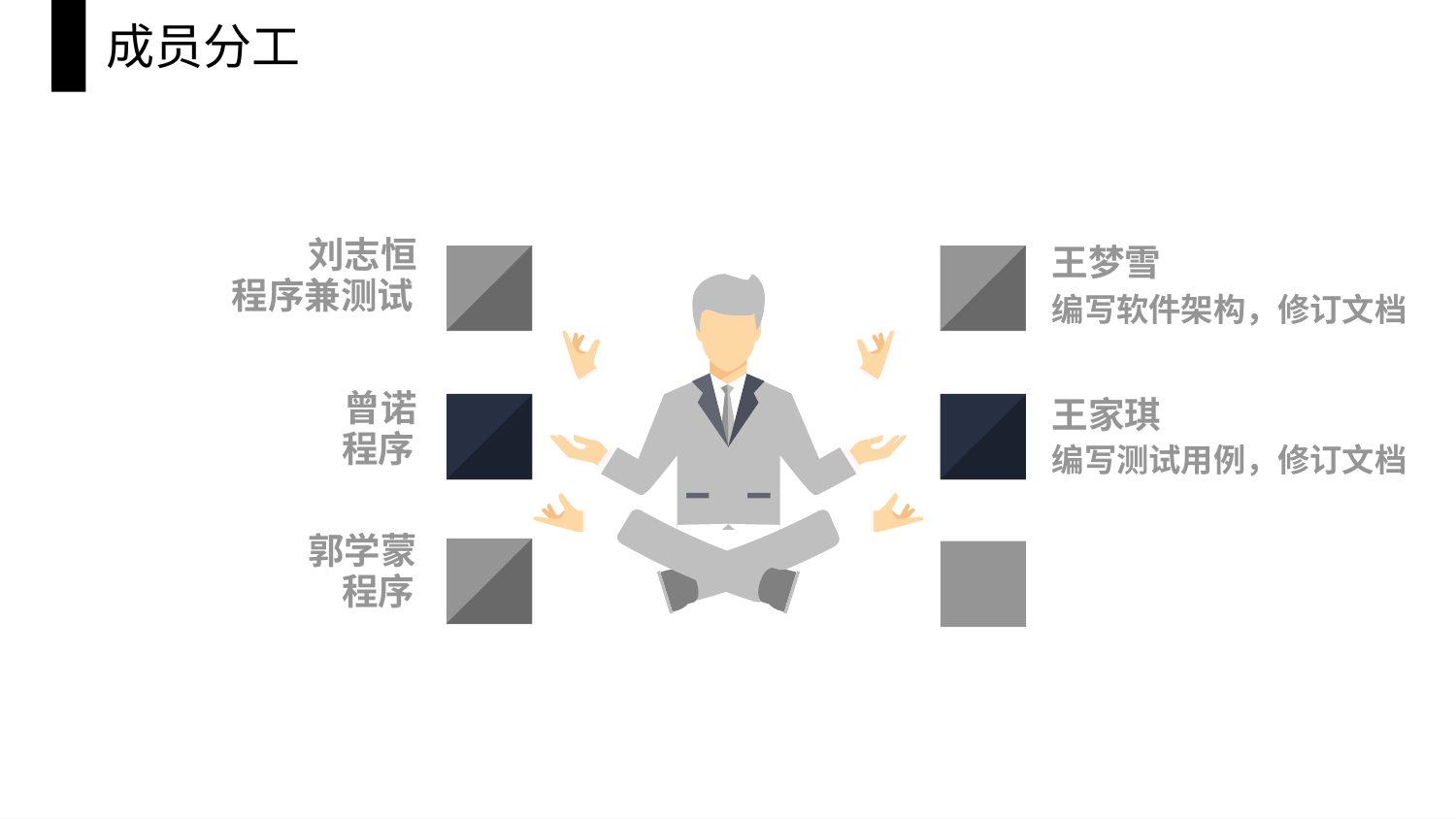

成员分工

刘志恒

曾诺

郭学蒙

王梦雪

王家琪

编写软件架构，修订文档

程序兼测试
编写测试用例，修订文档
程序

程序